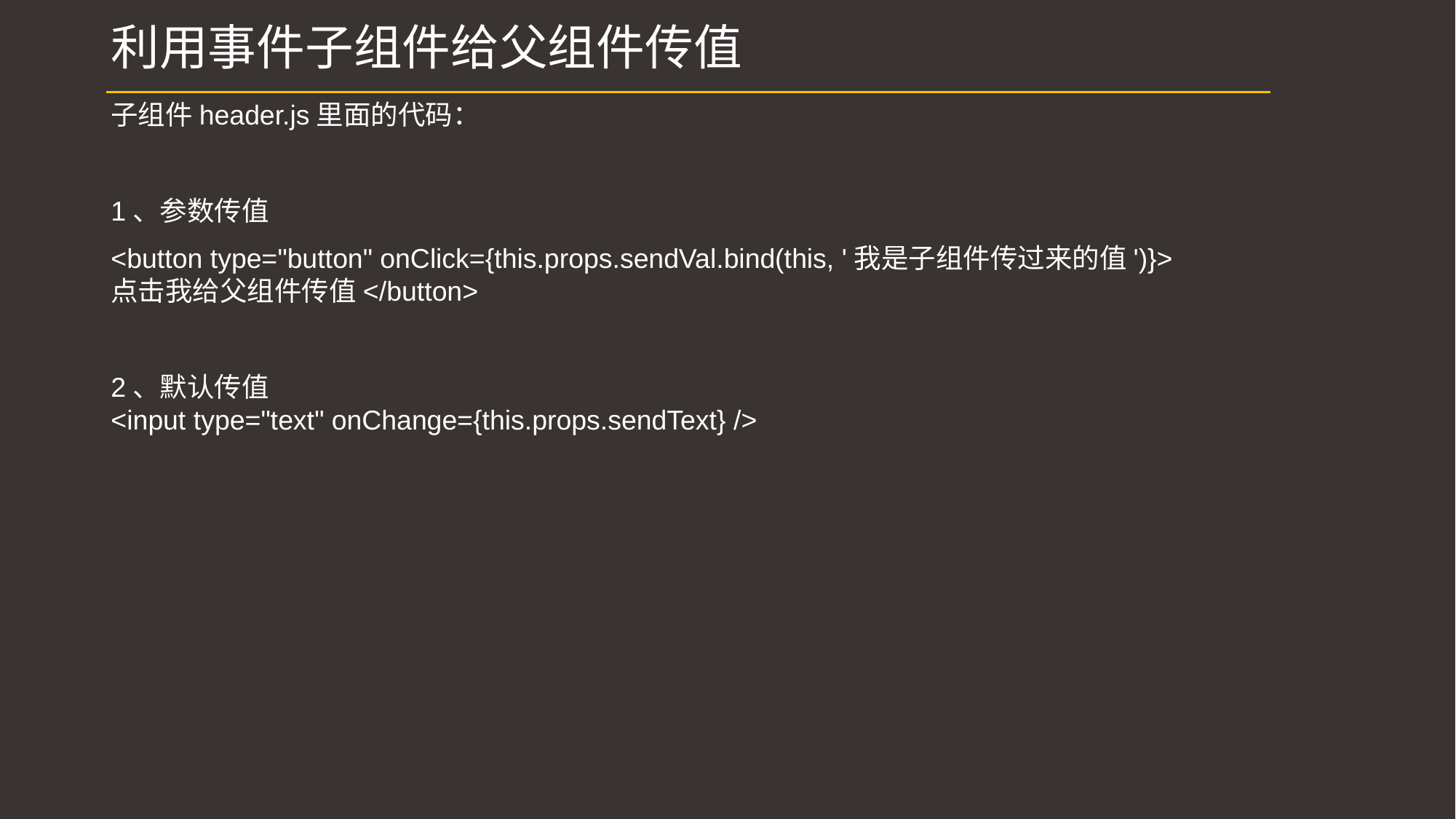

# 利用事件子组件给父组件传值
子组件header.js里面的代码：

1、参数传值
<button type="button" onClick={this.props.sendVal.bind(this, '我是子组件传过来的值')}>点击我给父组件传值</button>

2、默认传值
<input type="text" onChange={this.props.sendText} />